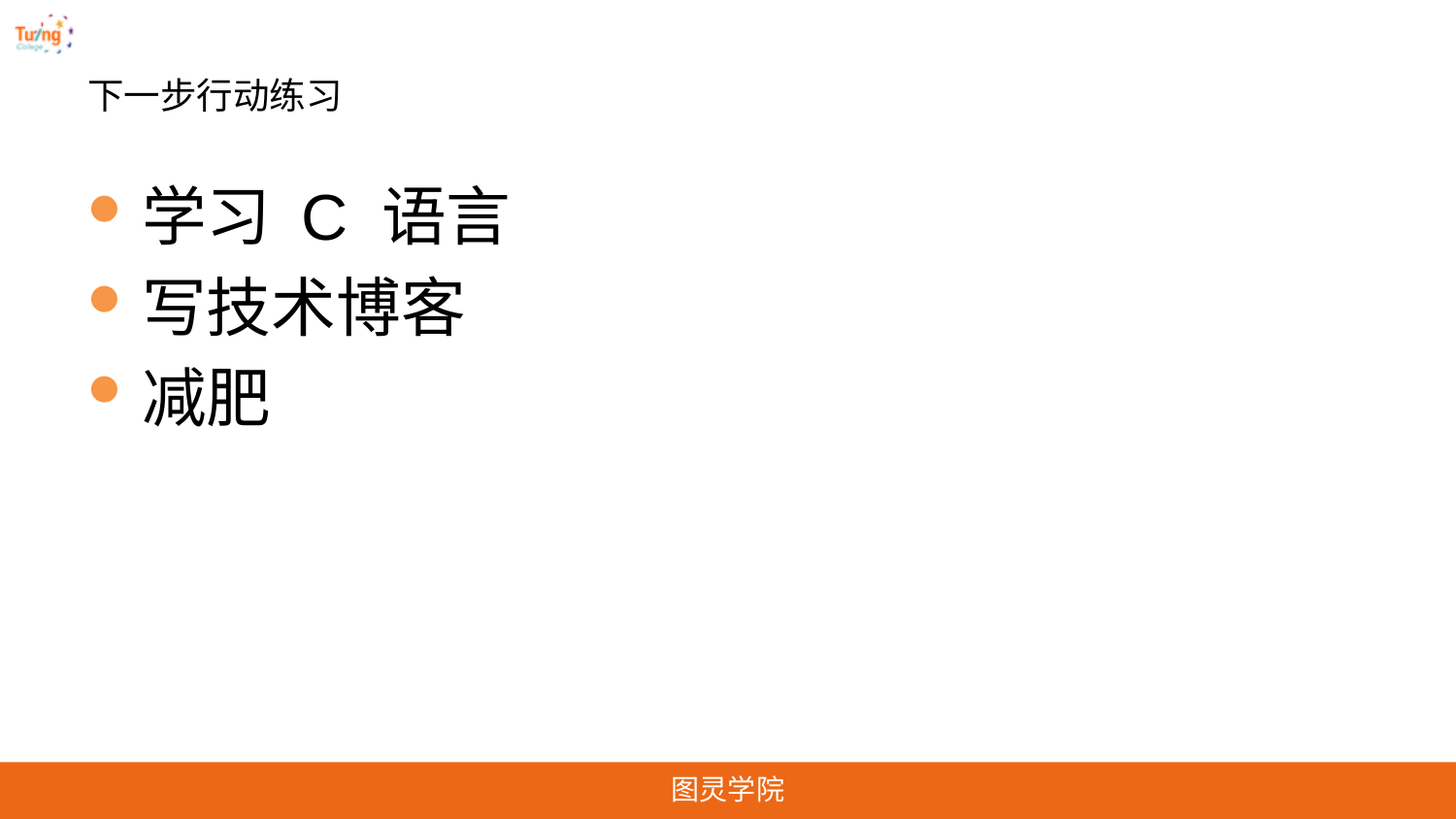

# 下一步行动练习
学习 C 语言
写技术博客
减肥
图灵学院